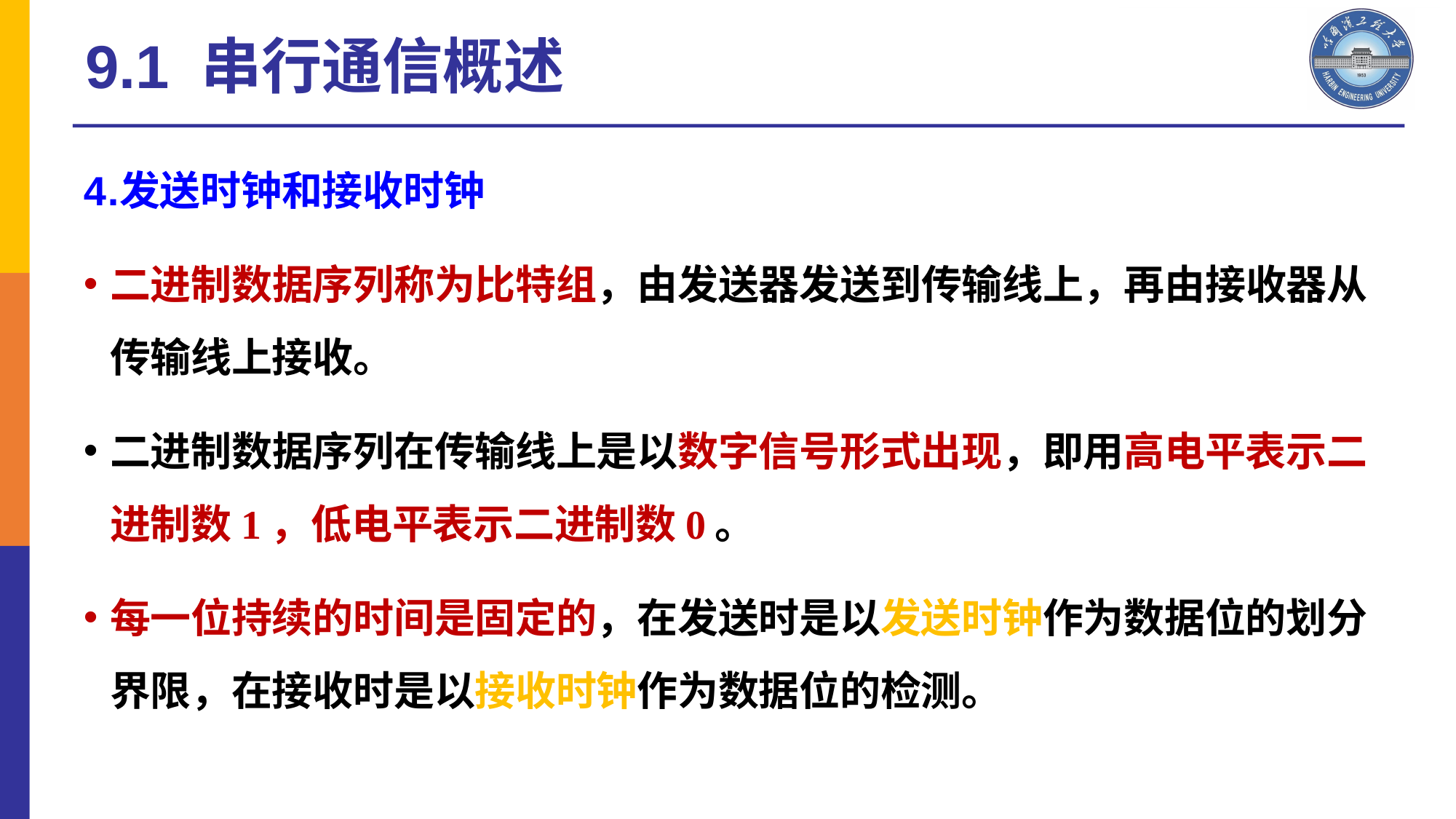

9.1 串行通信概述
发送时钟和接收时钟
二进制数据序列称为比特组，由发送器发送到传输线上，再由接收器从传输线上接收。
二进制数据序列在传输线上是以数字信号形式出现，即用高电平表示二进制数1，低电平表示二进制数0。
每一位持续的时间是固定的，在发送时是以发送时钟作为数据位的划分界限，在接收时是以接收时钟作为数据位的检测。